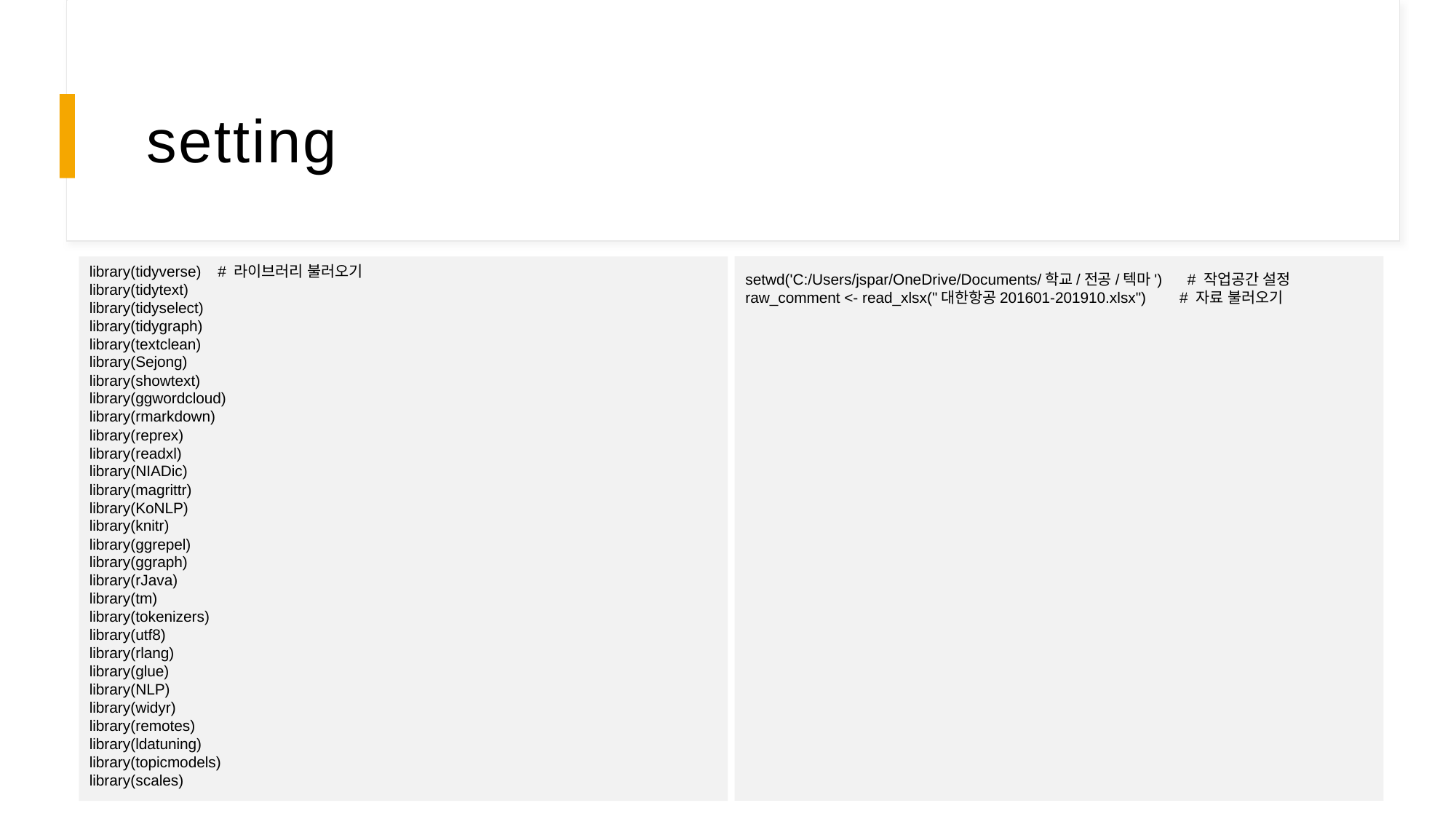

# setting
library(tidyverse)    # 라이브러리 불러오기
library(tidytext)
library(tidyselect)
library(tidygraph)
library(textclean)
library(Sejong)
library(showtext)
library(ggwordcloud)
library(rmarkdown)
library(reprex)
library(readxl)
library(NIADic)
library(magrittr)
library(KoNLP)
library(knitr)
library(ggrepel)
library(ggraph)
library(rJava)
library(tm)
library(tokenizers)
library(utf8)
library(rlang)
library(glue)
library(NLP)
library(widyr)
library(remotes)
library(ldatuning)
library(topicmodels)
library(scales)

setwd('C:/Users/jspar/OneDrive/Documents/학교/전공/텍마')      # 작업공간 설정
raw_comment <- read_xlsx("대한항공201601-201910.xlsx")        # 자료 불러오기